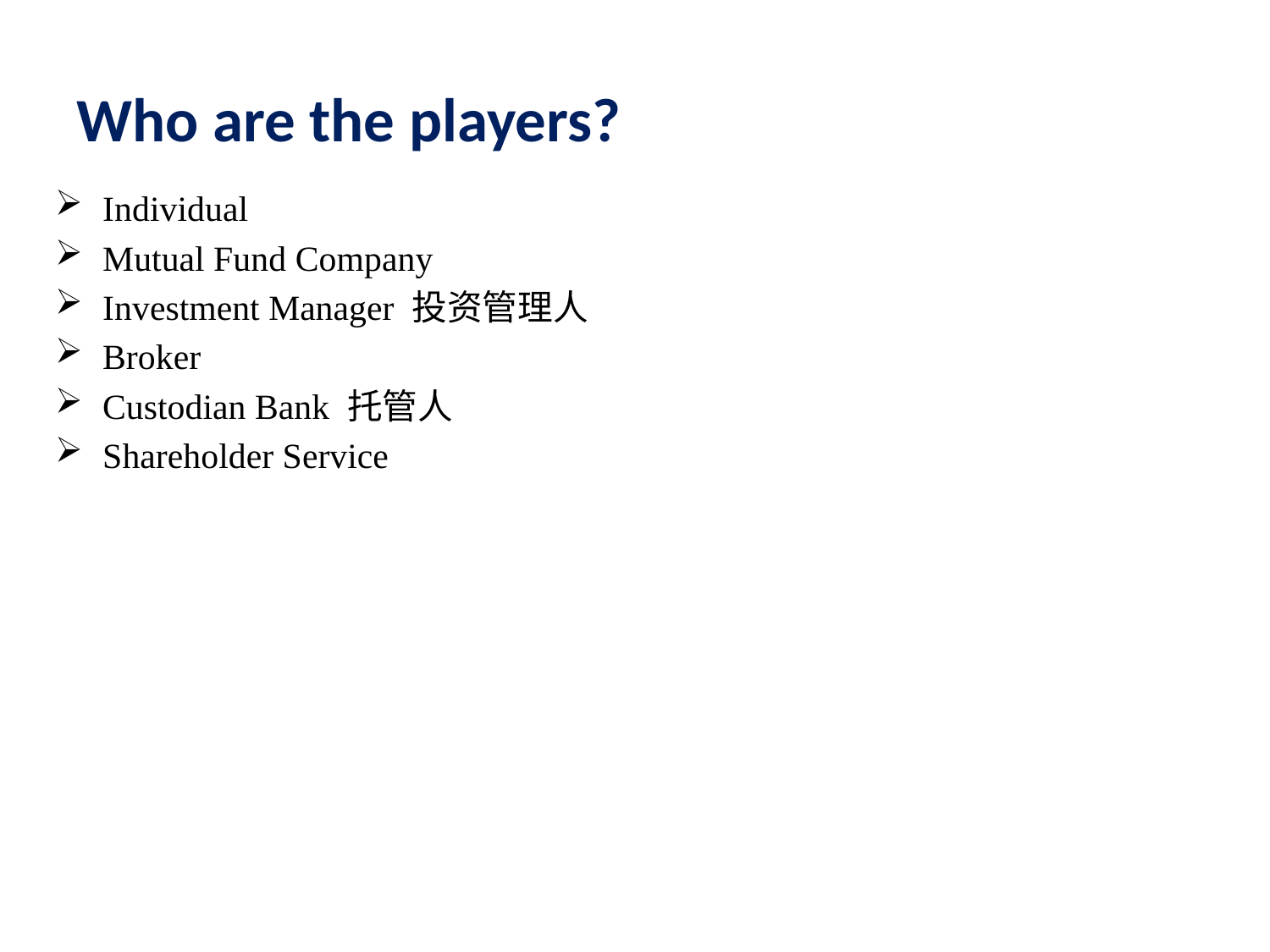

Who are the players?
Individual
Mutual Fund Company
Investment Manager 投资管理人
Broker
Custodian Bank 托管人
Shareholder Service